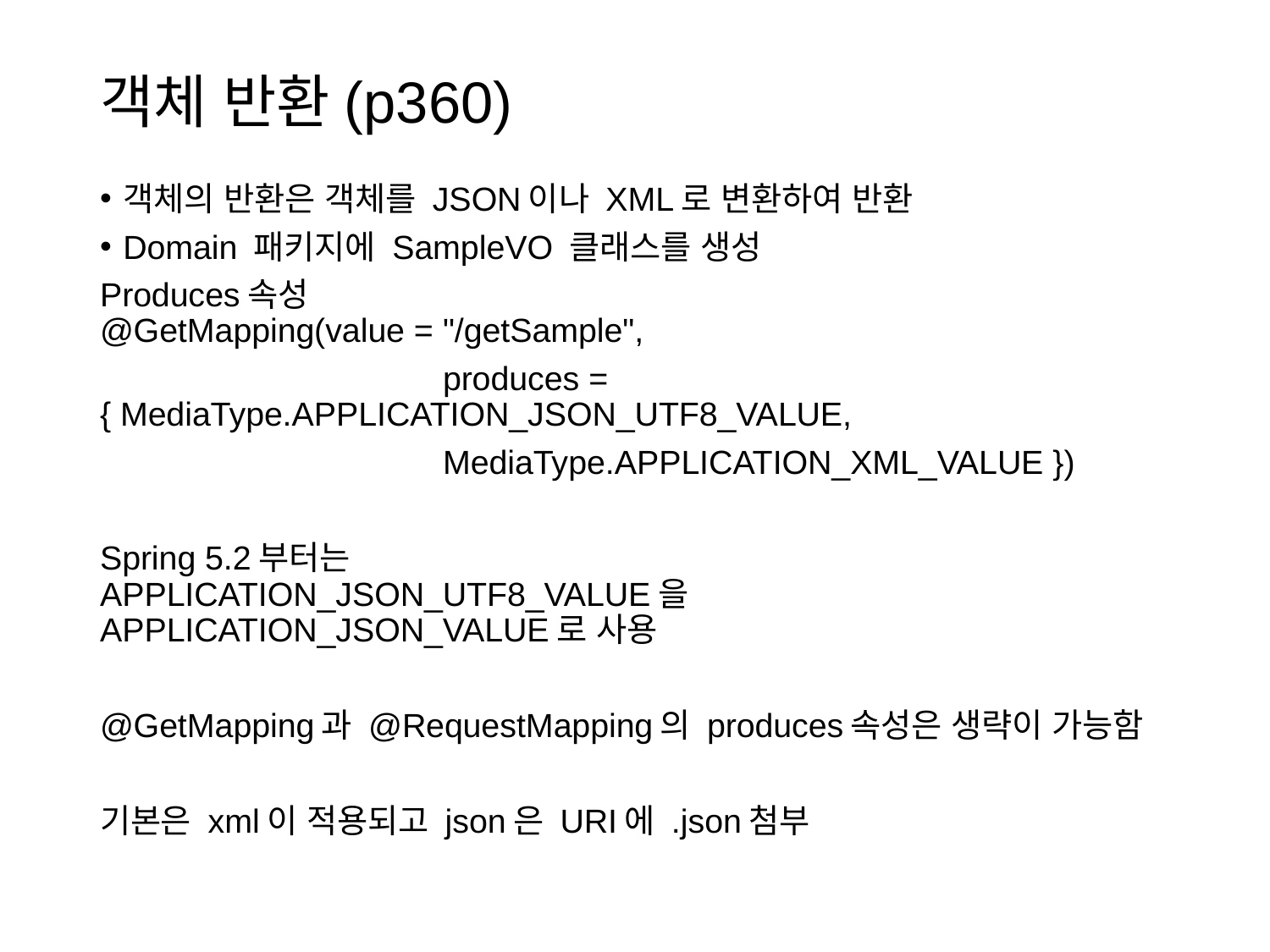

# 객체 반환(p360)
객체의 반환은 객체를 JSON이나 XML로 변환하여 반환
Domain 패키지에 SampleVO 클래스를 생성
Produces속성
@GetMapping(value = "/getSample",
			produces = { MediaType.APPLICATION_JSON_UTF8_VALUE,
			MediaType.APPLICATION_XML_VALUE })

Spring 5.2부터는
APPLICATION_JSON_UTF8_VALUE을
APPLICATION_JSON_VALUE로 사용

@GetMapping과 @RequestMapping의 produces속성은 생략이 가능함

기본은 xml이 적용되고 json은 URI에 .json첨부